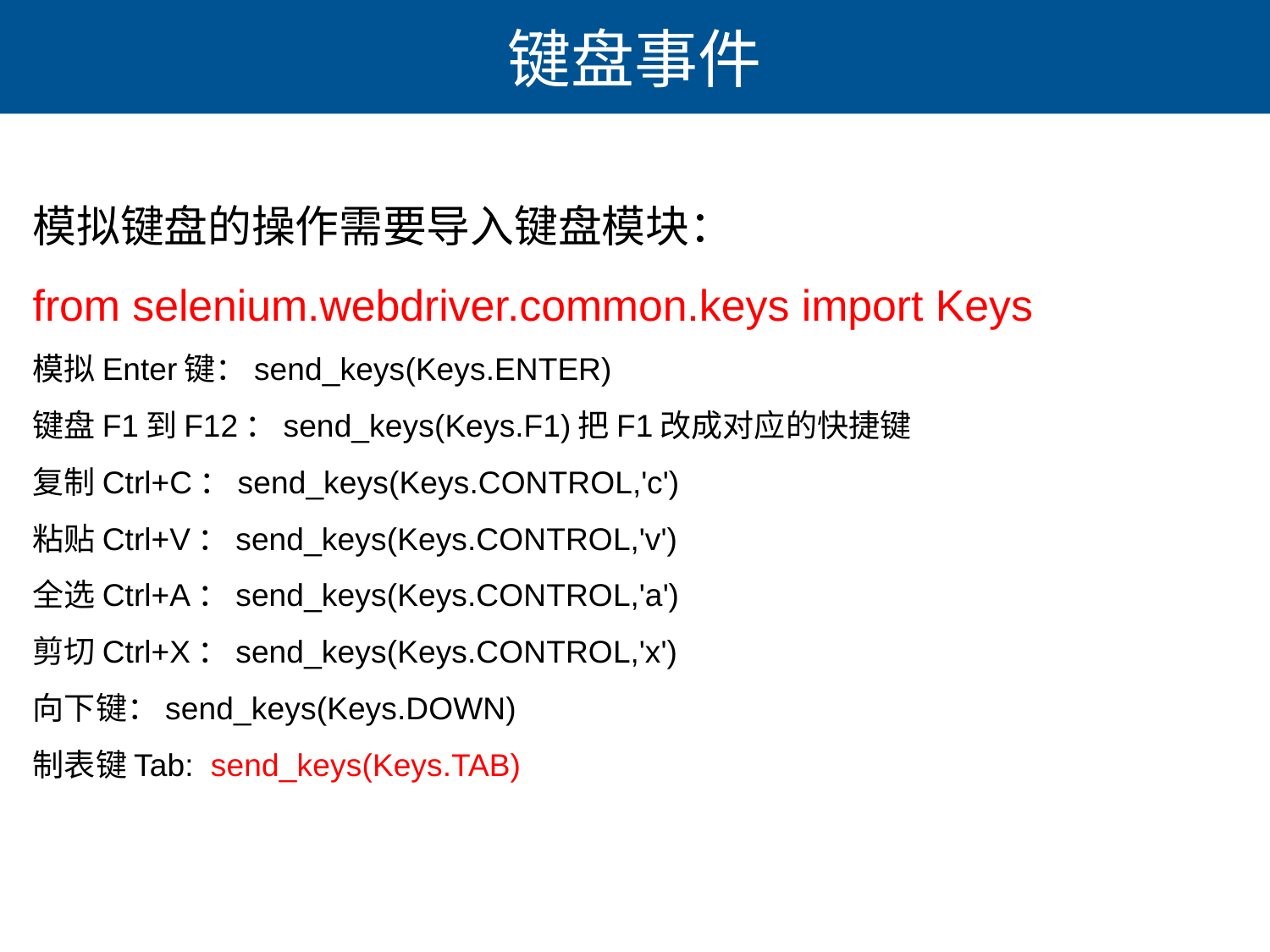

# 键盘事件
模拟键盘的操作需要导入键盘模块：
from selenium.webdriver.common.keys import Keys
模拟Enter键：send_keys(Keys.ENTER)
键盘F1到F12：send_keys(Keys.F1)把F1改成对应的快捷键
复制Ctrl+C：send_keys(Keys.CONTROL,'c')
粘贴Ctrl+V：send_keys(Keys.CONTROL,'v')
全选Ctrl+A：send_keys(Keys.CONTROL,'a')
剪切Ctrl+X：send_keys(Keys.CONTROL,'x')
向下键：send_keys(Keys.DOWN)
制表键Tab:  send_keys(Keys.TAB)